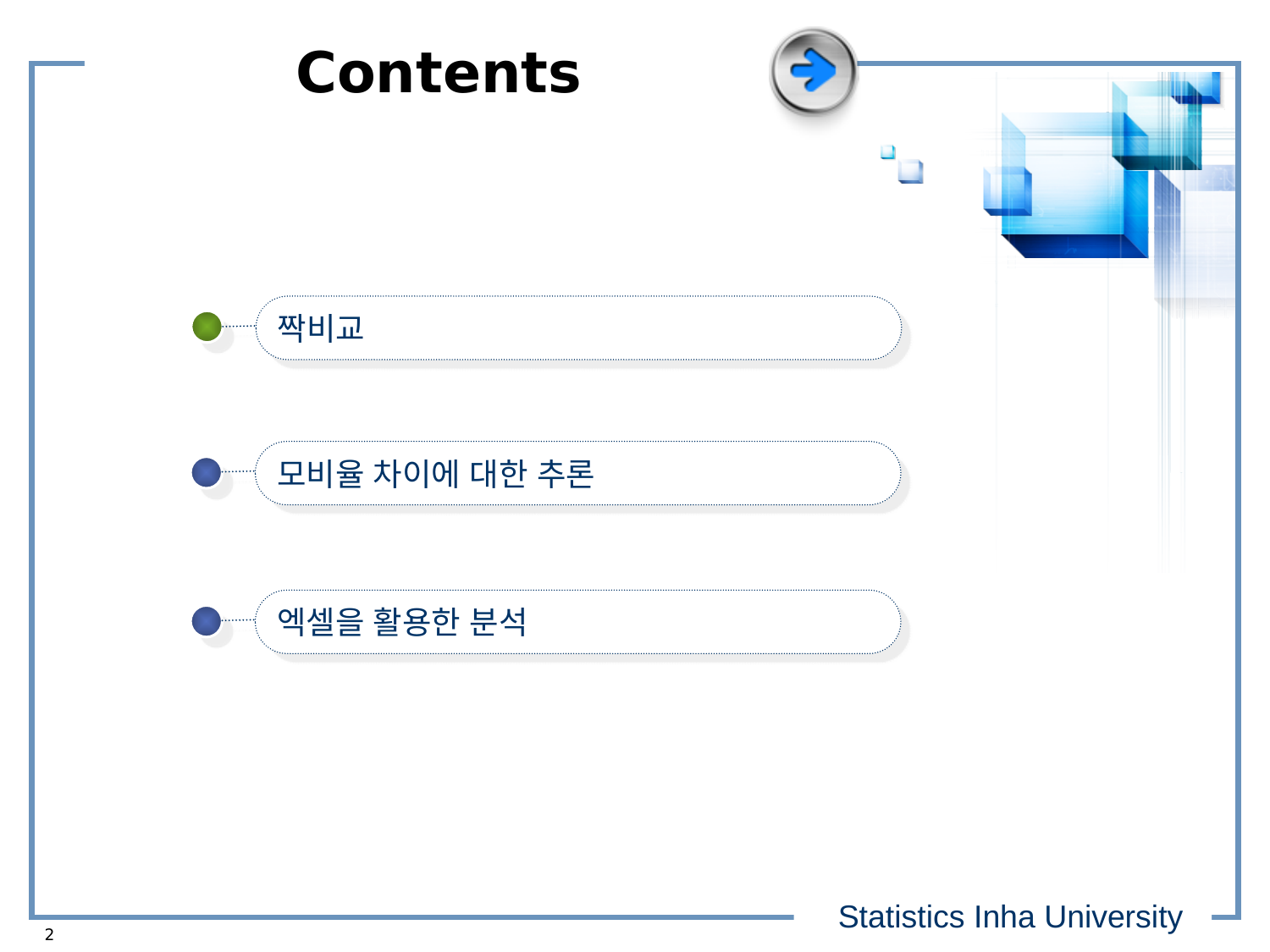

# Contents

짝비교

모비율 차이에 대한 추론

엑셀을 활용한 분석

Statistics Inha University
2